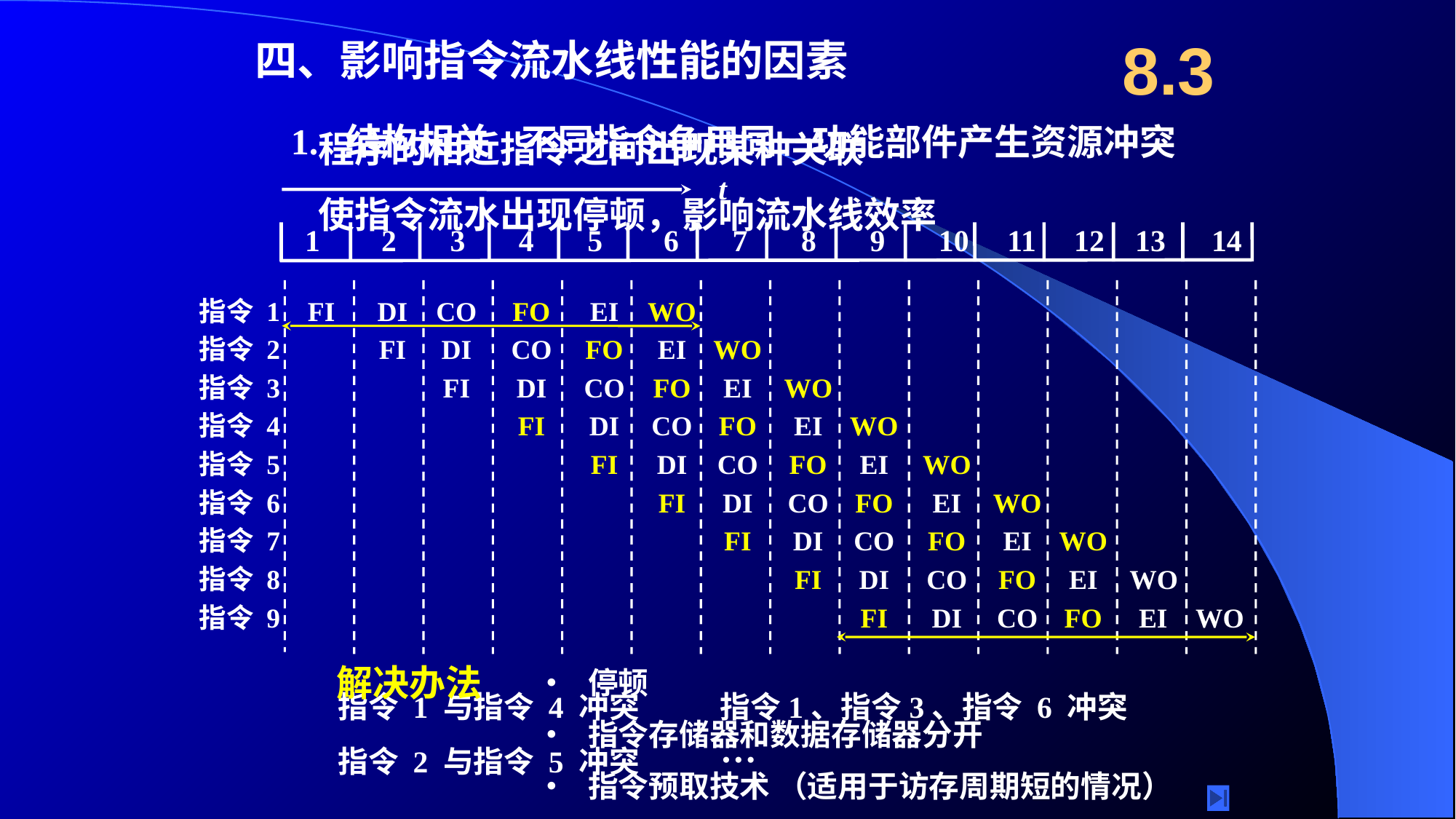

8.3
四、影响指令流水线性能的因素
不同指令争用同一功能部件产生资源冲突
1.  结构相关
程序的相近指令之间出现某种关联
使指令流水出现停顿，影响流水线效率
t

 1        2       3       4       5        6       7       8       9       10     11     12    13      14

指令 1
FI
DI
CO
FO
EI
WO

指令 2
FI
DI
CO
FO
EI
WO
指令 3
FI
DI
CO
FO
EI
WO
指令 4
FI
DI
CO
FO
EI
WO
指令 5
FI
DI
CO
FO
EI
WO
指令 6
FI
DI
CO
FO
EI
WO
指令 7
FI
DI
CO
FO
EI
WO
指令 8
FI
DI
CO
FO
EI
WO
指令 9
FI
DI
CO
FO
EI
WO

解决办法
•  停顿
指令 1 与指令 4 冲突
指令1、指令3、指令 6 冲突
…
指令 2 与指令 5 冲突
•  指令存储器和数据存储器分开
•  指令预取技术 （适用于访存周期短的情况）